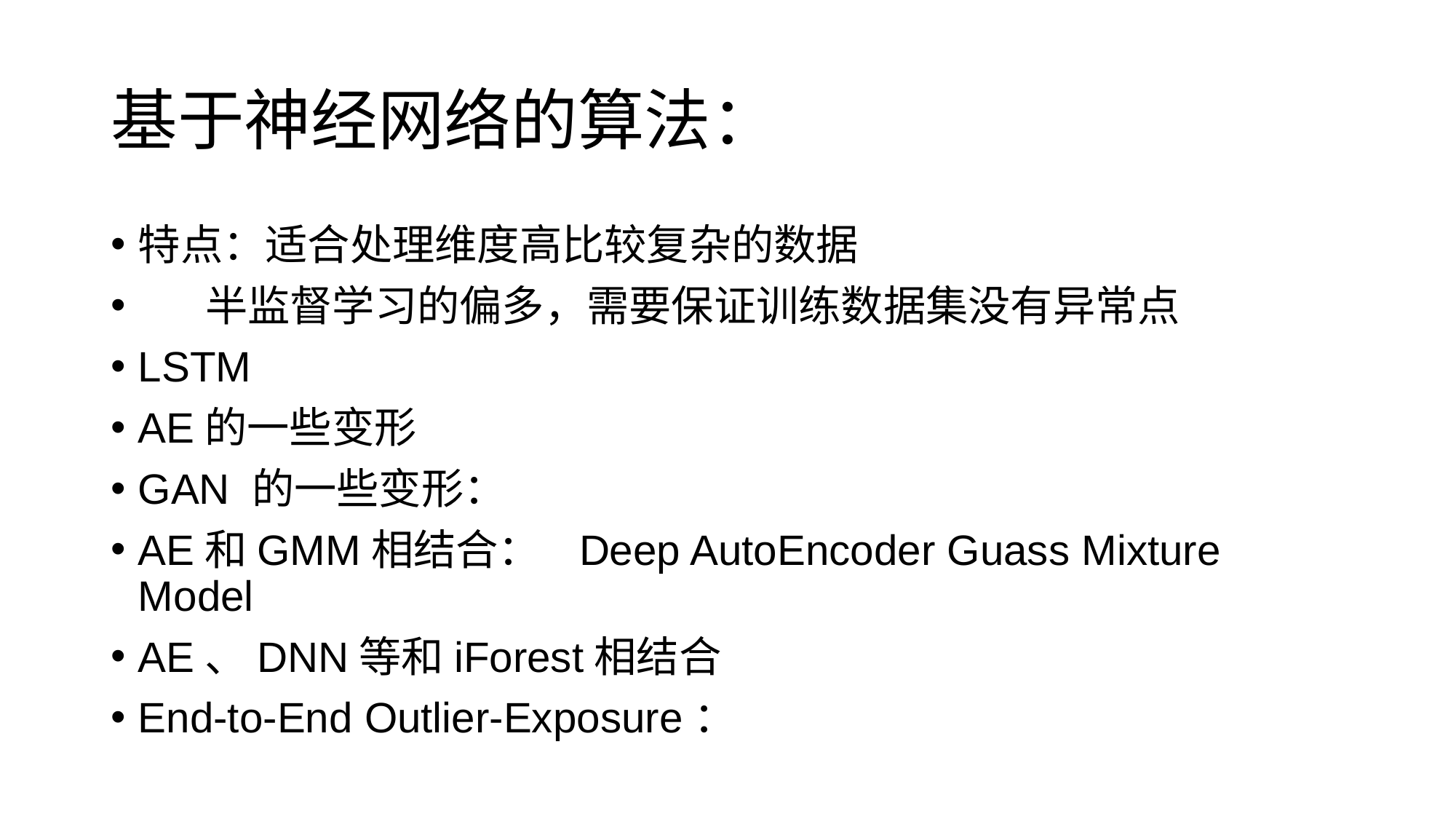

# 基于神经网络的算法：
特点：适合处理维度高比较复杂的数据
      半监督学习的偏多，需要保证训练数据集没有异常点
LSTM
AE的一些变形
GAN 的一些变形：
AE和GMM相结合：   Deep AutoEncoder Guass Mixture Model
AE、DNN等和iForest相结合
End-to-End Outlier-Exposure：